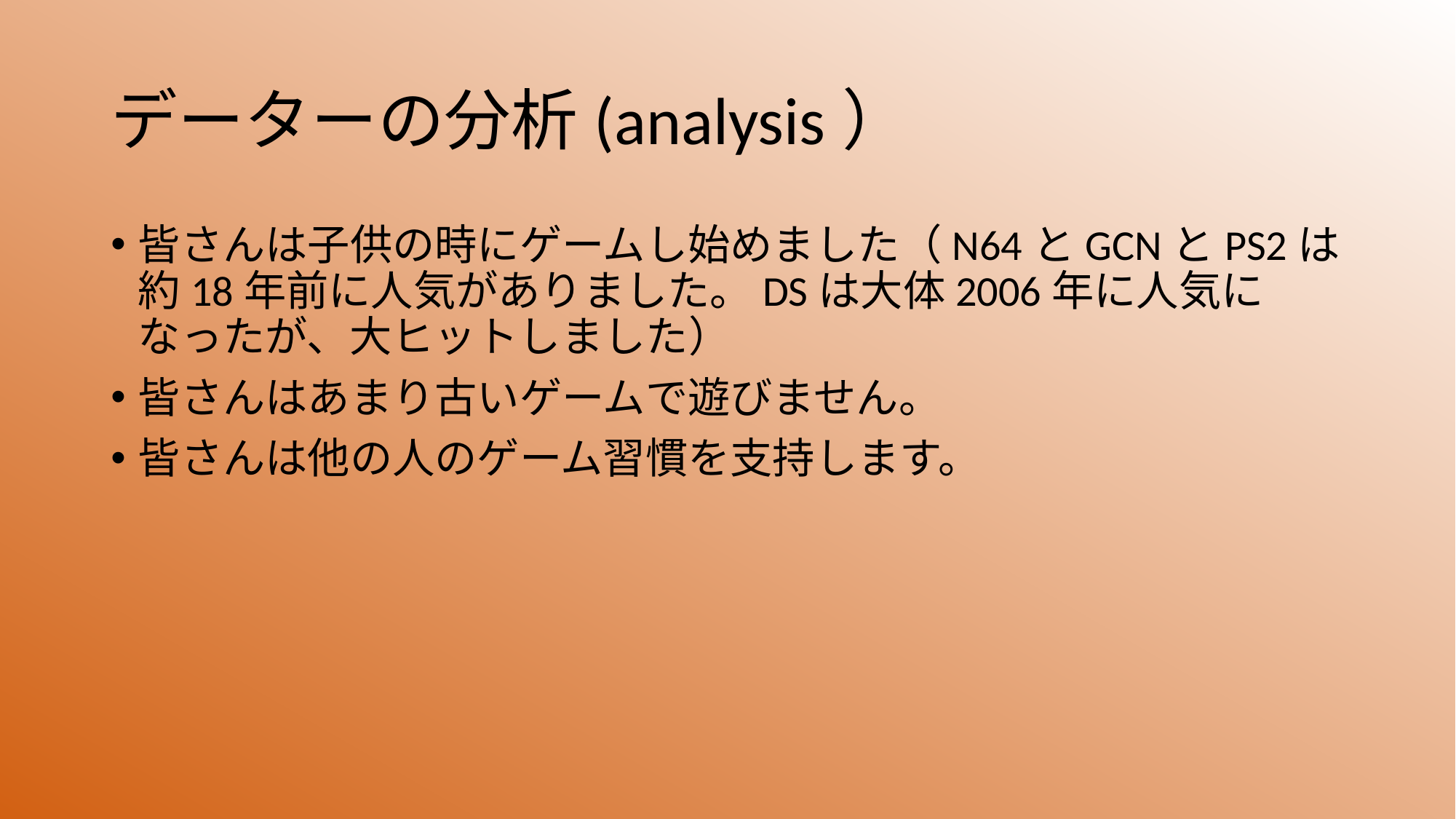

# データーの分析(analysis）
皆さんは子供の時にゲームし始めました（N64とGCNとPS2は約18年前に人気がありました。DSは大体2006年に人気になったが、大ヒットしました）
皆さんはあまり古いゲームで遊びません。
皆さんは他の人のゲーム習慣を支持します。